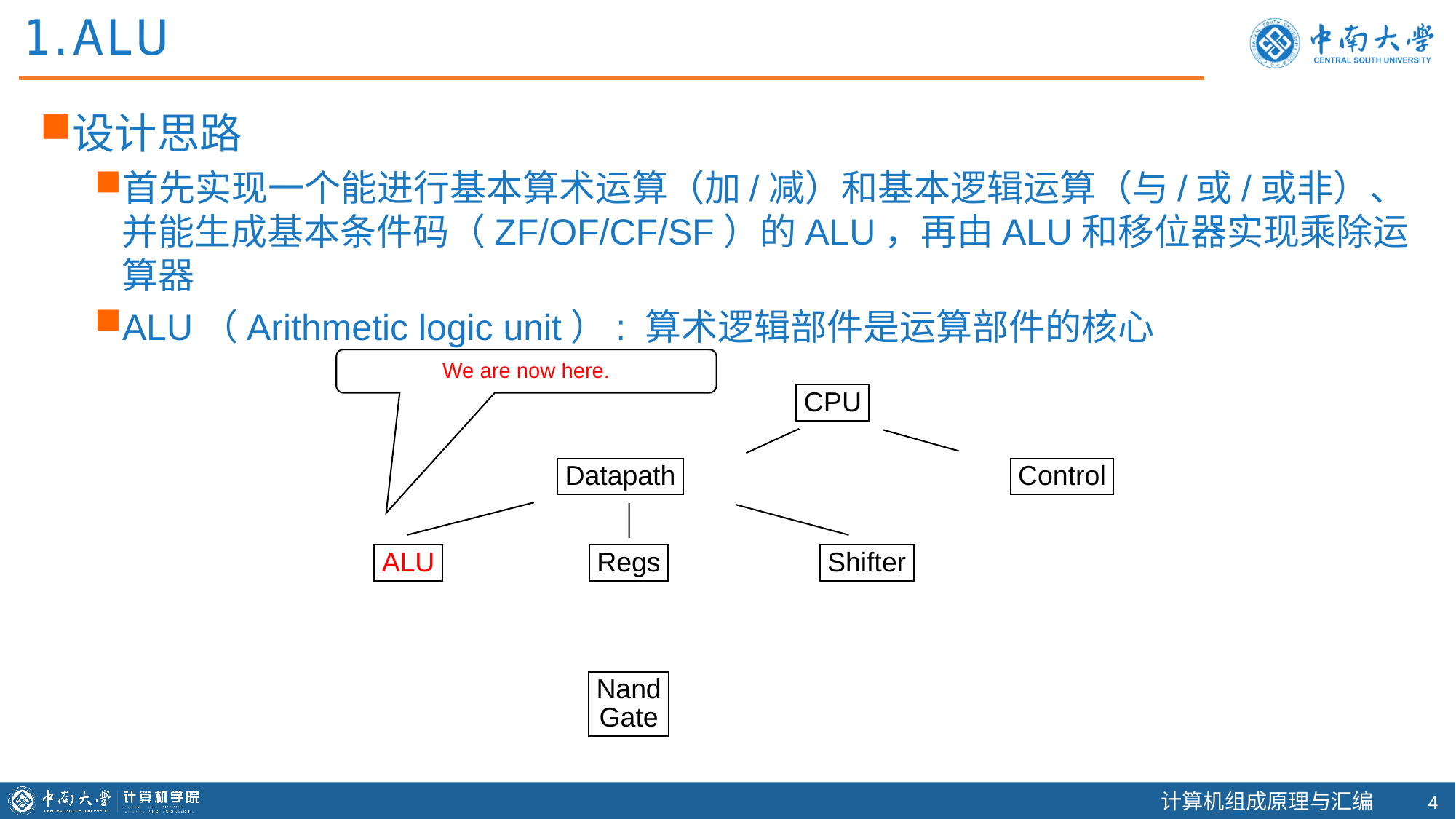

1.ALU
设计思路
首先实现一个能进行基本算术运算（加/减）和基本逻辑运算（与/或/或非）、并能生成基本条件码（ZF/OF/CF/SF）的ALU，再由ALU和移位器实现乘除运算器
ALU（Arithmetic logic unit）: 算术逻辑部件是运算部件的核心
We are now here.
CPU

Datapath
Control

ALU
Regs
Shifter

Nand
Gate
4